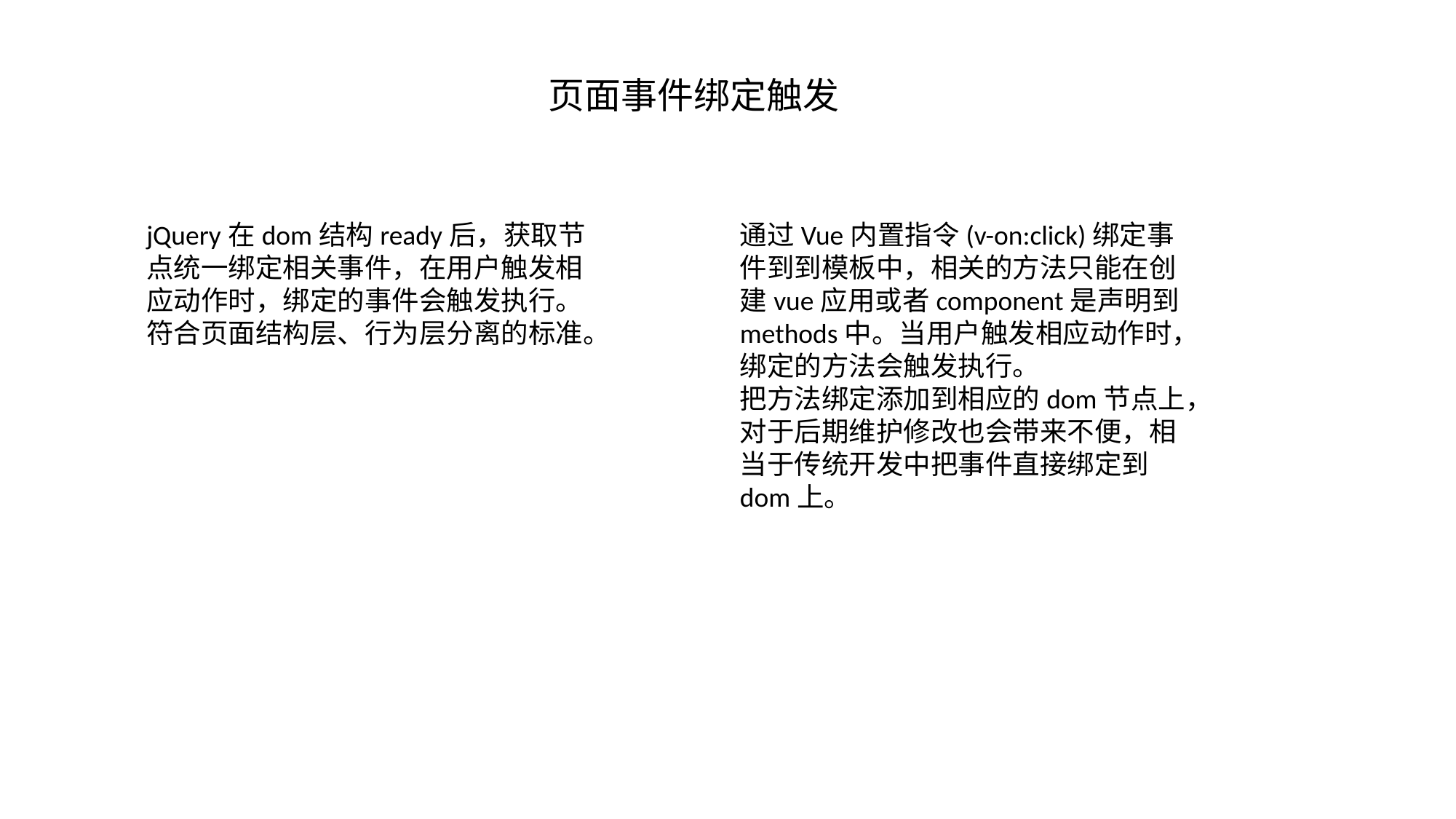

页面事件绑定触发
jQuery在dom结构ready后，获取节点统一绑定相关事件，在用户触发相应动作时，绑定的事件会触发执行。
符合页面结构层、行为层分离的标准。
通过Vue内置指令(v-on:click)绑定事件到到模板中，相关的方法只能在创建vue应用或者component是声明到methods中。当用户触发相应动作时，绑定的方法会触发执行。
把方法绑定添加到相应的dom节点上，对于后期维护修改也会带来不便，相当于传统开发中把事件直接绑定到dom上。